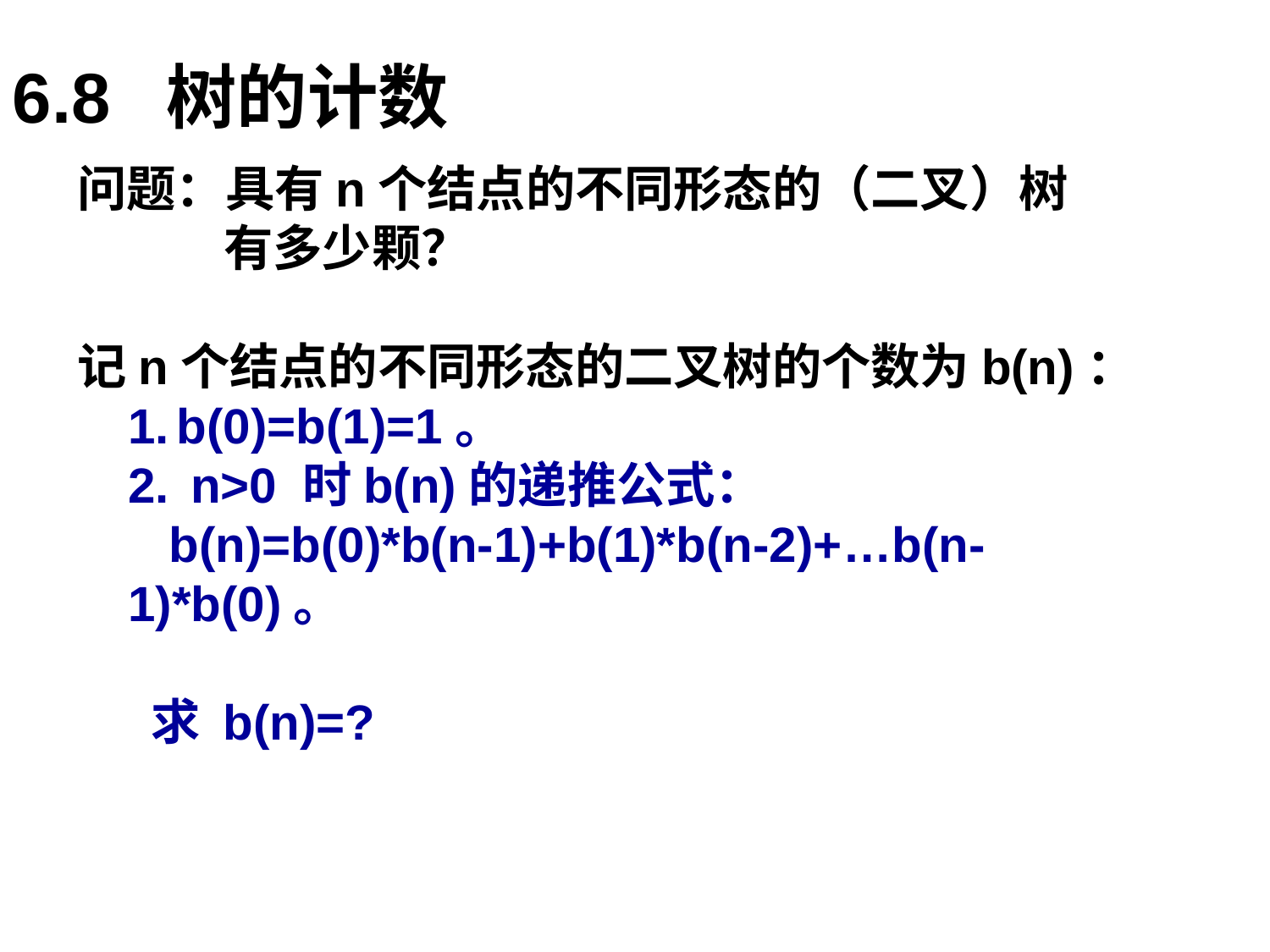

6.8  树的计数
问题：具有n个结点的不同形态的（二叉）树
            有多少颗？

记n个结点的不同形态的二叉树的个数为b(n)：
b(0)=b(1)=1。
 n>0 时b(n)的递推公式：
   b(n)=b(0)*b(n-1)+b(1)*b(n-2)+…b(n-1)*b(0)。

 求 b(n)=?